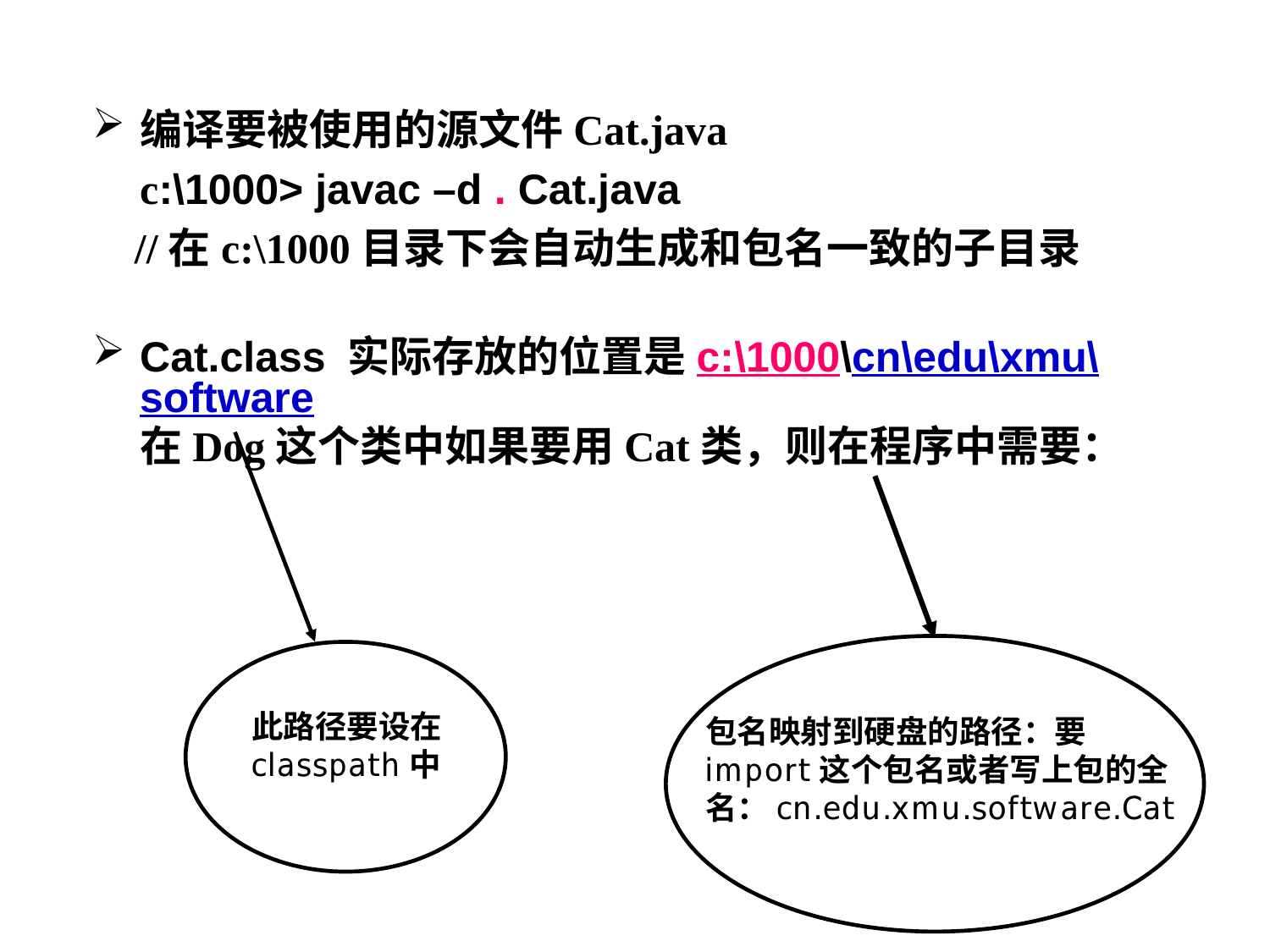

编译要被使用的源文件Cat.java
	c:\1000> javac –d . Cat.java
    //在c:\1000目录下会自动生成和包名一致的子目录

Cat.class 实际存放的位置是c:\1000\cn\edu\xmu\software
	在Dog这个类中如果要用Cat类，则在程序中需要：

包名映射到硬盘的路径：要import这个包名或者写上包的全名：cn.edu.xmu.software.Cat

此路径要设在classpath中